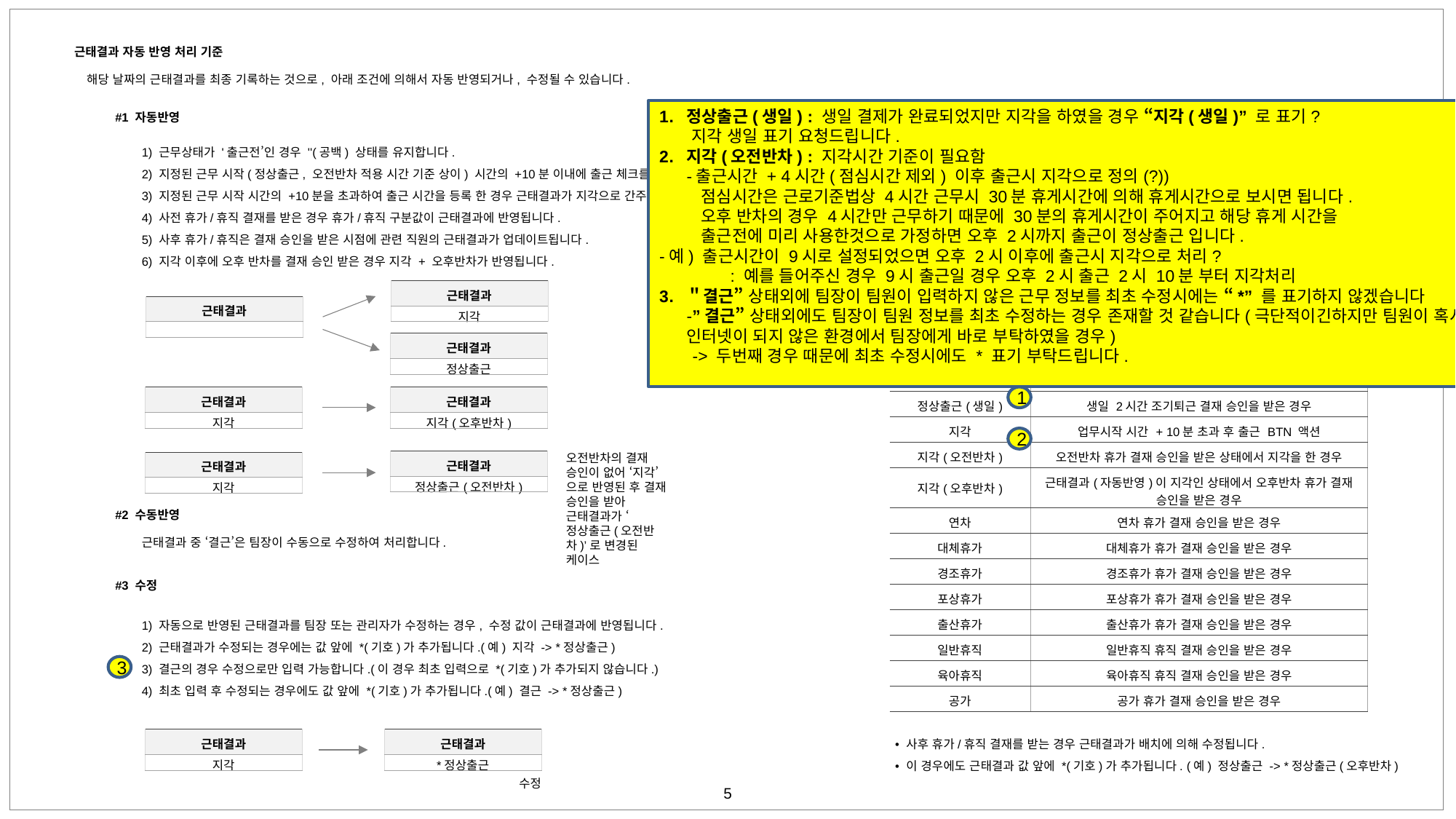

근태결과 자동 반영 처리 기준
해당 날짜의 근태결과를 최종 기록하는 것으로, 아래 조건에 의해서 자동 반영되거나, 수정될 수 있습니다.
정상출근(생일) : 생일 결제가 완료되었지만 지각을 하였을 경우 “지각(생일)” 로 표기?
      지각 생일 표기 요청드립니다.
지각(오전반차) : 지각시간 기준이 필요함
-출근시간 + 4시간(점심시간 제외) 이후 출근시 지각으로 정의(?))
        점심시간은 근로기준법상 4시간 근무시 30분 휴게시간에 의해 휴게시간으로 보시면 됩니다.
        오후 반차의 경우 4시간만 근무하기 때문에 30분의 휴게시간이 주어지고 해당 휴게 시간을
        출근전에 미리 사용한것으로 가정하면 오후 2시까지 출근이 정상출근 입니다.
-예) 출근시간이 9시로 설정되었으면 오후 2시 이후에 출근시 지각으로 처리?
               : 예를 들어주신 경우 9시 출근일 경우 오후 2시 출근 2시 10분 부터 지각처리
＂결근” 상태외에 팀장이 팀원이 입력하지 않은 근무 정보를 최초 수정시에는 “*” 를 표기하지 않겠습니다
-”결근” 상태외에도 팀장이 팀원 정보를 최초 수정하는 경우 존재할 것 같습니다(극단적이긴하지만 팀원이 혹시 인터넷이 되지 않은 환경에서 팀장에게 바로 부탁하였을 경우)
       -> 두번째 경우 때문에 최초 수정시에도 * 표기 부탁드립니다.
#1 자동반영
1) 근무상태가 '출근전’인 경우 ''(공백) 상태를 유지합니다.
2) 지정된 근무 시작(정상출근, 오전반차 적용 시간 기준 상이) 시간의 +10분 이내에 출근 체크를 한 경우 정상출근으로 간주되어 근태결과가 ‘정상출근’으로 반영됩니다.
3) 지정된 근무 시작 시간의 +10분을 초과하여 출근 시간을 등록 한 경우 근태결과가 지각으로 간주되어 ‘지각’ 으로 반영됩니다.
4) 사전 휴가/휴직 결재를 받은 경우 휴가/휴직 구분값이 근태결과에 반영됩니다.
5) 사후 휴가/휴직은 결재 승인을 받은 시점에 관련 직원의 근태결과가 업데이트됩니다.
6) 지각 이후에 오후 반차를 결재 승인 받은 경우 지각 + 오후반차가 반영됩니다.
| 근태결과(자동 반영) | 조건 |
| --- | --- |
| 정상출근 | 업무중 |
|  | 재택중 |
|  | 업무종료 |
| 정상출근(오후반차) | 오후반차 휴가 결재 승인을 받은 경우 |
| 정상출근(오전반차) | 오전반차 휴가 결재 승인을 받은 경우 |
| 정상출근(생일) | 생일 2시간 조기퇴근 결재 승인을 받은 경우 |
| 지각 | 업무시작 시간 + 10분 초과 후 출근 BTN 액션 |
| 지각(오전반차) | 오전반차 휴가 결재 승인을 받은 상태에서 지각을 한 경우 |
| 지각(오후반차) | 근태결과(자동반영)이 지각인 상태에서 오후반차 휴가 결재 승인을 받은 경우 |
| 연차 | 연차 휴가 결재 승인을 받은 경우 |
| 대체휴가 | 대체휴가 휴가 결재 승인을 받은 경우 |
| 경조휴가 | 경조휴가 휴가 결재 승인을 받은 경우 |
| 포상휴가 | 포상휴가 휴가 결재 승인을 받은 경우 |
| 출산휴가 | 출산휴가 휴가 결재 승인을 받은 경우 |
| 일반휴직 | 일반휴직 휴직 결재 승인을 받은 경우 |
| 육아휴직 | 육아휴직 휴직 결재 승인을 받은 경우 |
| 공가 | 공가 휴가 결재 승인을 받은 경우 |
| 근태결과 |
| --- |
| 지각 |
| 근태결과 |
| --- |
|  |
| 근태결과 |
| --- |
| 정상출근 |
1
| 근태결과 |
| --- |
| 지각 |
| 근태결과 |
| --- |
| 지각(오후반차) |
2
오전반차의 결재 승인이 없어 ‘지각’으로 반영된 후 결재 승인을 받아 근태결과가 ‘정상출근(오전반차)’로 변경된 케이스
| 근태결과 |
| --- |
| 정상출근(오전반차) |
| 근태결과 |
| --- |
| 지각 |
#2 수동반영
근태결과 중 ‘결근’은 팀장이 수동으로 수정하여 처리합니다.
#3 수정
1) 자동으로 반영된 근태결과를 팀장 또는 관리자가 수정하는 경우, 수정 값이 근태결과에 반영됩니다.
2) 근태결과가 수정되는 경우에는 값 앞에 *(기호)가 추가됩니다.(예) 지각 -> *정상출근)
3) 결근의 경우 수정으로만 입력 가능합니다.(이 경우 최초 입력으로 *(기호)가 추가되지 않습니다.)
4) 최초 입력 후 수정되는 경우에도 값 앞에 *(기호)가 추가됩니다.(예) 결근 -> *정상출근)
3
사후 휴가/휴직 결재를 받는 경우 근태결과가 배치에 의해 수정됩니다.
이 경우에도 근태결과 값 앞에 *(기호)가 추가됩니다. (예) 정상출근 -> *정상출근(오후반차)
| 근태결과 |
| --- |
| 지각 |
| 근태결과 |
| --- |
| \*정상출근 |
수정